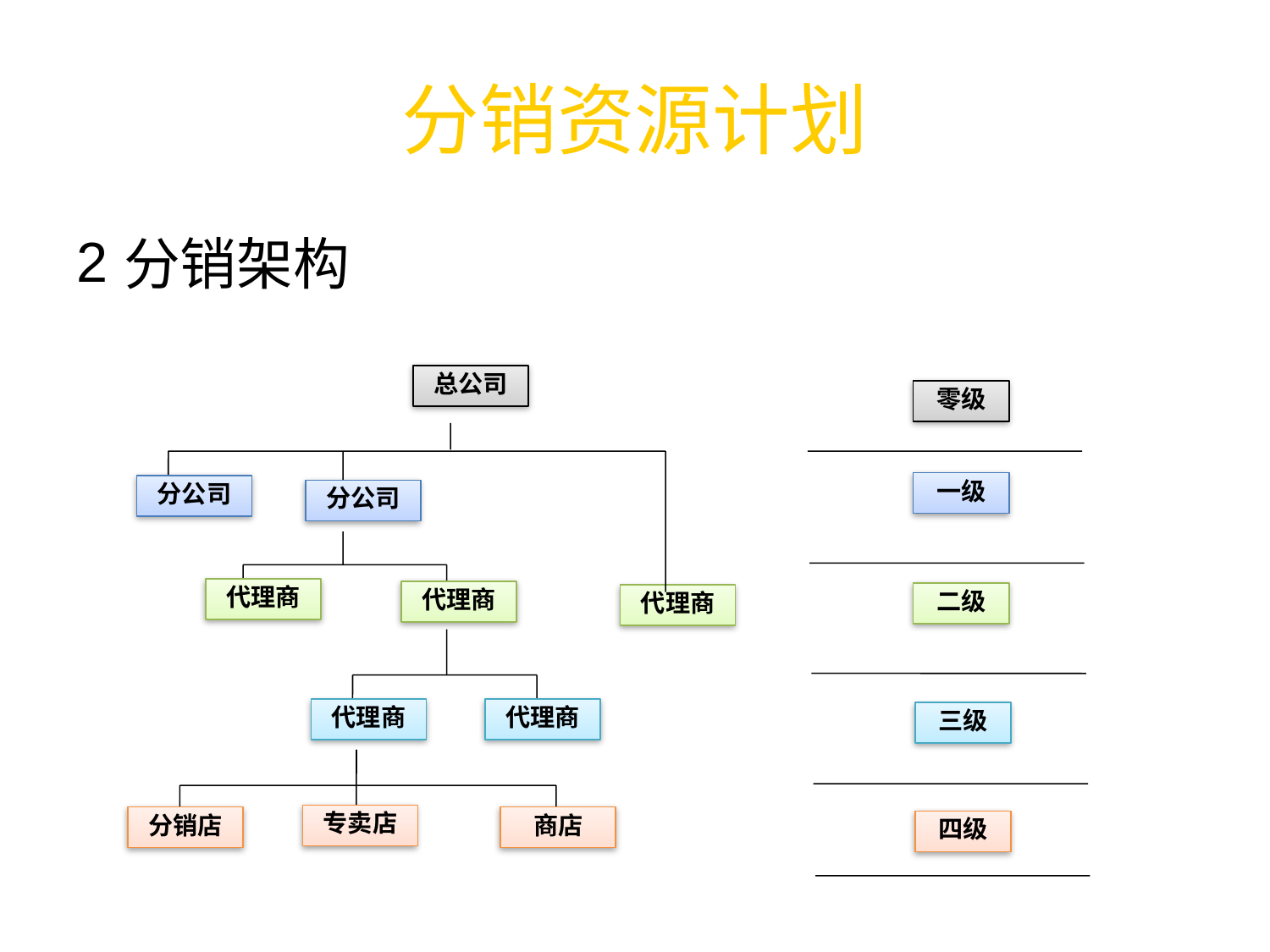

# 分销资源计划
分销架构
总公司

分公司
分公司

代理商
代理商

代理商
代理商

专卖店
分销店
商店
零级

一级

二级

三级

四级

代理商